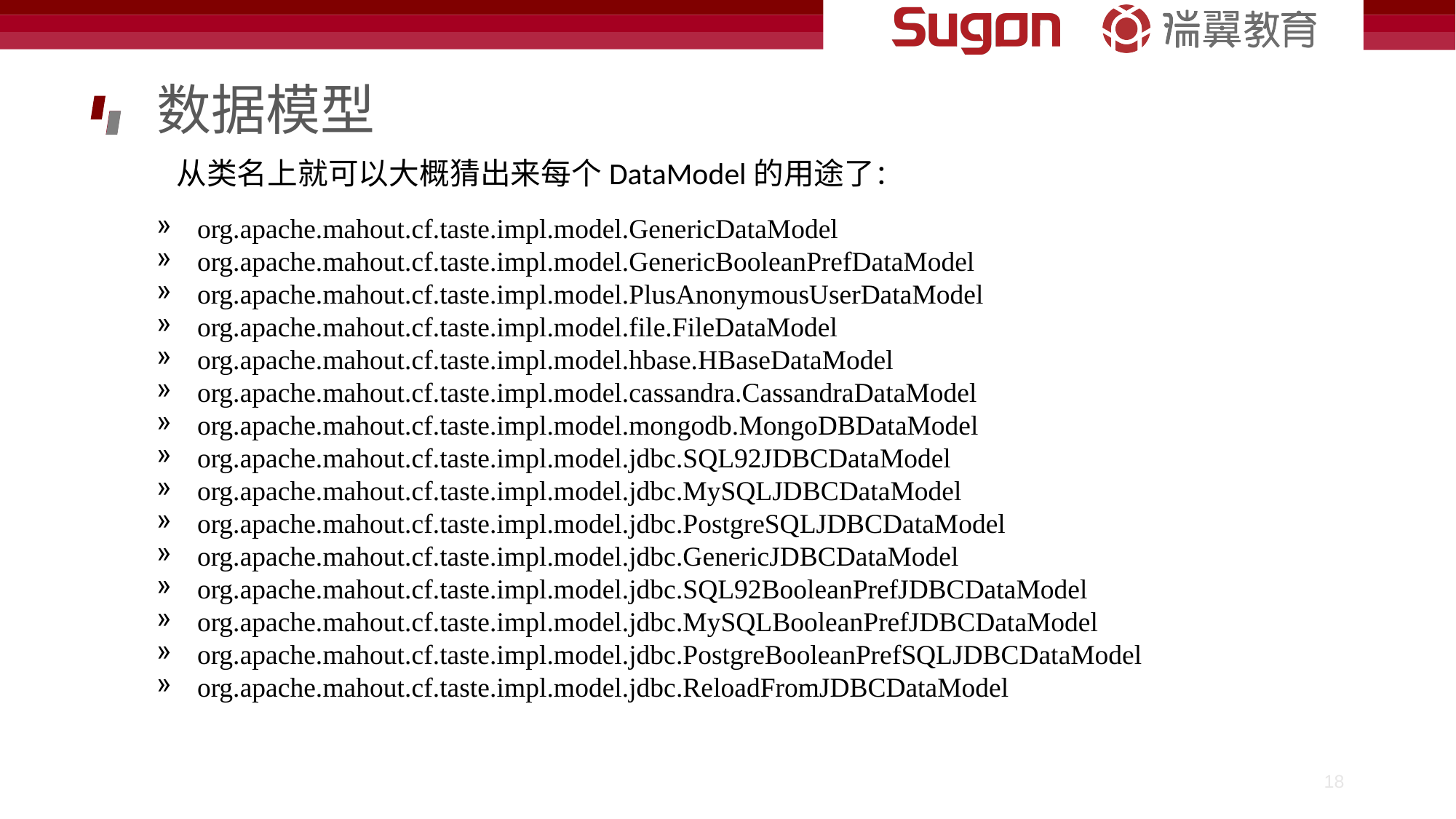

# 数据模型

 从类名上就可以大概猜出来每个DataModel的用途了：
org.apache.mahout.cf.taste.impl.model.GenericDataModel
org.apache.mahout.cf.taste.impl.model.GenericBooleanPrefDataModel
org.apache.mahout.cf.taste.impl.model.PlusAnonymousUserDataModel
org.apache.mahout.cf.taste.impl.model.file.FileDataModel
org.apache.mahout.cf.taste.impl.model.hbase.HBaseDataModel
org.apache.mahout.cf.taste.impl.model.cassandra.CassandraDataModel
org.apache.mahout.cf.taste.impl.model.mongodb.MongoDBDataModel
org.apache.mahout.cf.taste.impl.model.jdbc.SQL92JDBCDataModel
org.apache.mahout.cf.taste.impl.model.jdbc.MySQLJDBCDataModel
org.apache.mahout.cf.taste.impl.model.jdbc.PostgreSQLJDBCDataModel
org.apache.mahout.cf.taste.impl.model.jdbc.GenericJDBCDataModel
org.apache.mahout.cf.taste.impl.model.jdbc.SQL92BooleanPrefJDBCDataModel
org.apache.mahout.cf.taste.impl.model.jdbc.MySQLBooleanPrefJDBCDataModel
org.apache.mahout.cf.taste.impl.model.jdbc.PostgreBooleanPrefSQLJDBCDataModel
org.apache.mahout.cf.taste.impl.model.jdbc.ReloadFromJDBCDataModel
18